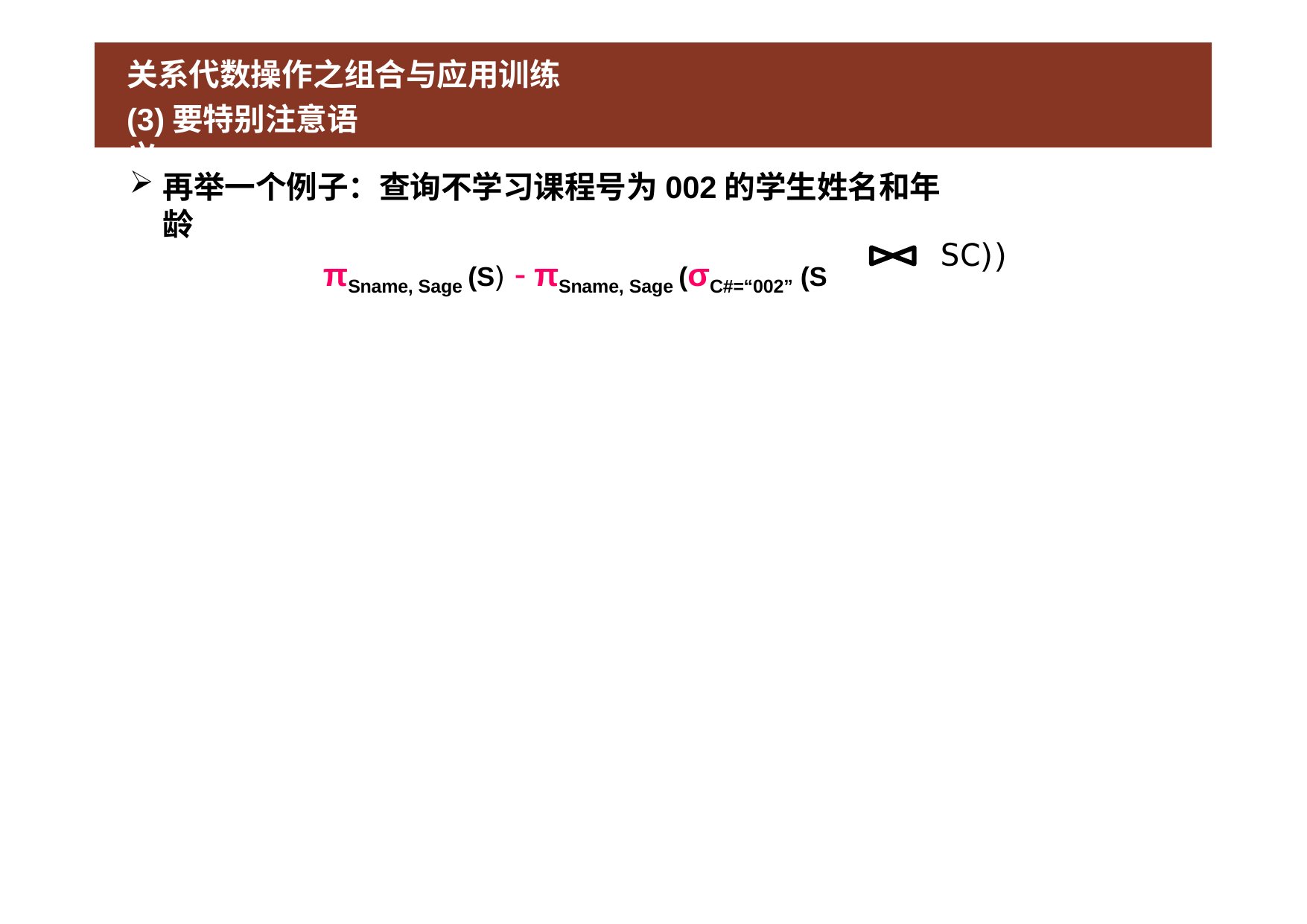

# 关系代数操作之组合与应用训练
(3)要特别注意语义
再举一个例子：查询不学习课程号为002的学生姓名和年龄
SC))
πSname, Sage (S) − πSname, Sage (σC#=“002” (S